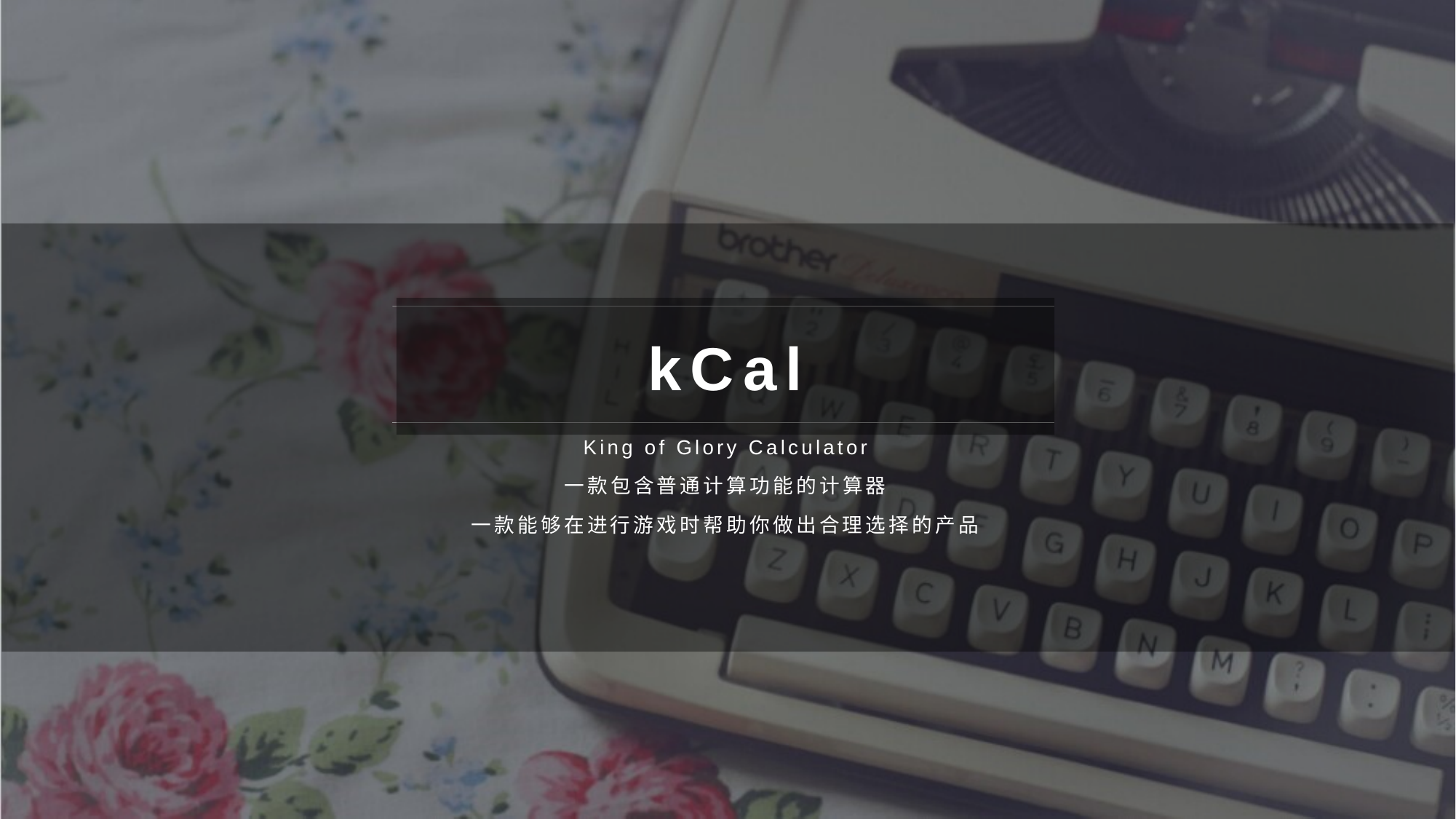

# kCal
King of Glory Calculator
一款包含普通计算功能的计算器
一款能够在进行游戏时帮助你做出合理选择的产品